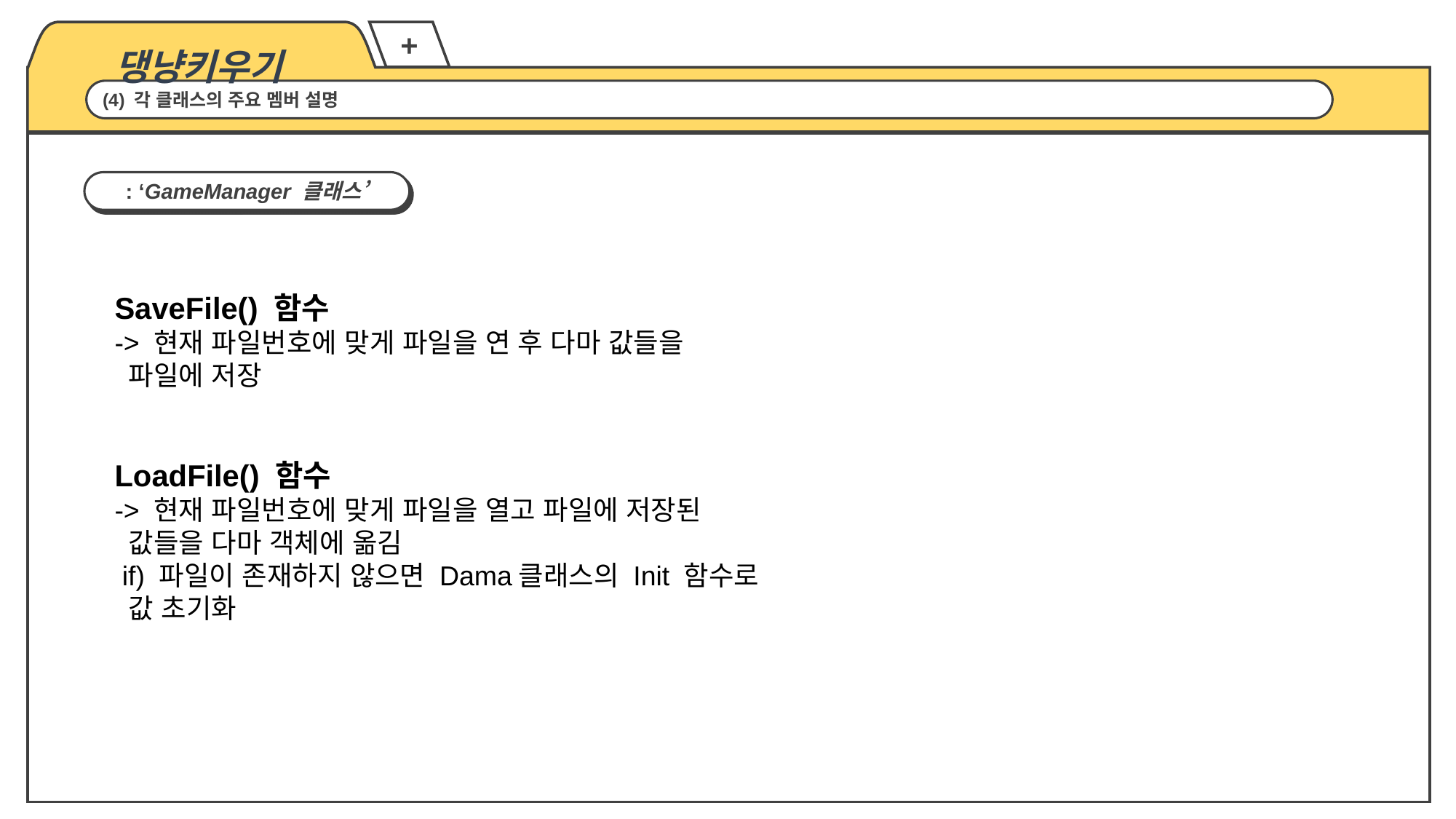

댕냥키우기
+

(4) 각 클래스의 주요 멤버 설명

: ‘GameManager 클래스’

SaveFile() 함수
-> 현재 파일번호에 맞게 파일을 연 후 다마 값들을
 파일에 저장

LoadFile() 함수
-> 현재 파일번호에 맞게 파일을 열고 파일에 저장된
 값들을 다마 객체에 옮김
 if) 파일이 존재하지 않으면 Dama클래스의 Init 함수로
 값 초기화